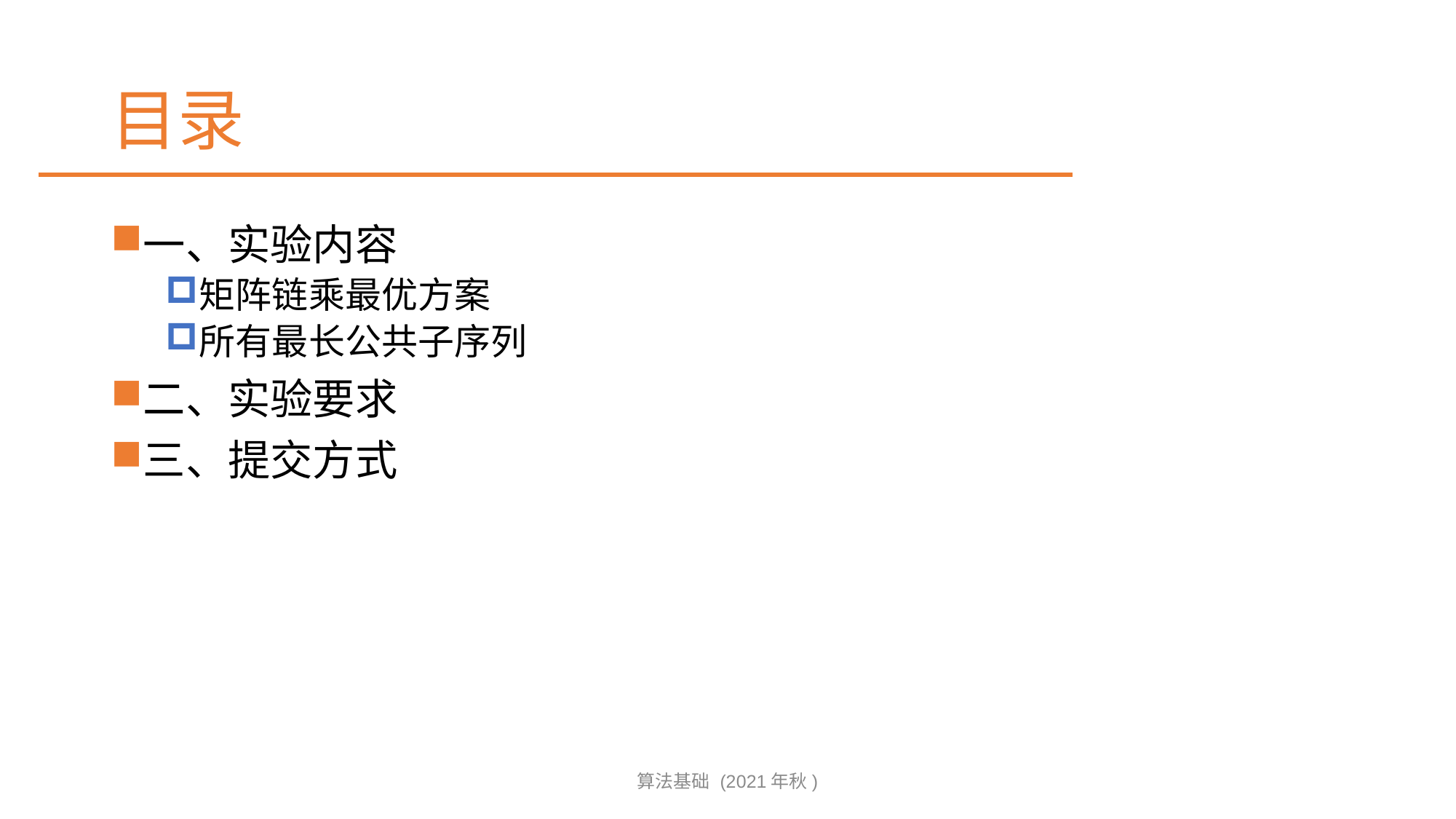

# 目录
一、实验内容
矩阵链乘最优方案
所有最长公共子序列
二、实验要求
三、提交方式

算法基础 (2021年秋)
2